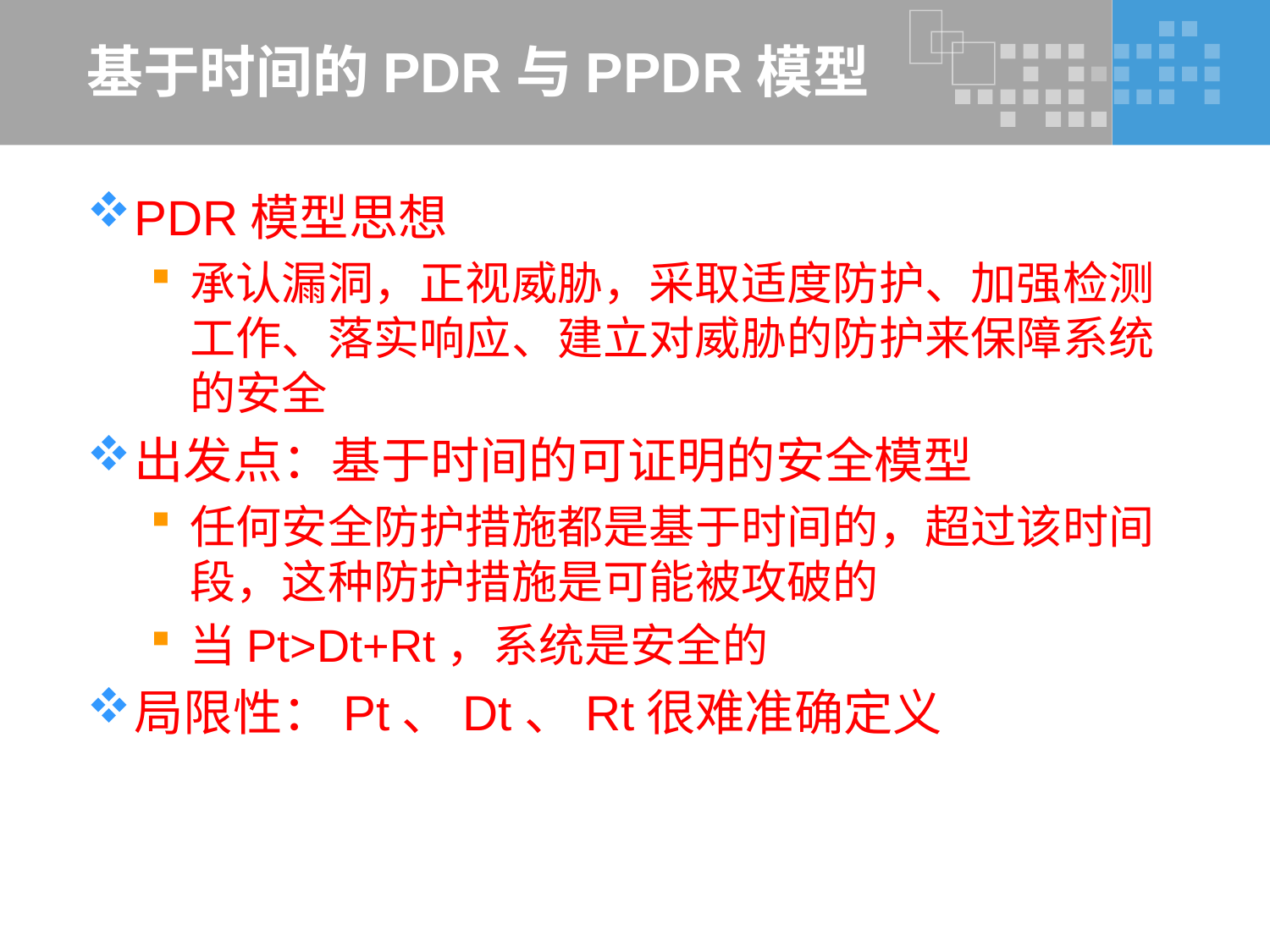

# 基于时间的PDR与PPDR模型
PDR模型思想
承认漏洞，正视威胁，采取适度防护、加强检测工作、落实响应、建立对威胁的防护来保障系统的安全
出发点：基于时间的可证明的安全模型
任何安全防护措施都是基于时间的，超过该时间段，这种防护措施是可能被攻破的
当Pt>Dt+Rt，系统是安全的
局限性：Pt、Dt、Rt很难准确定义

33